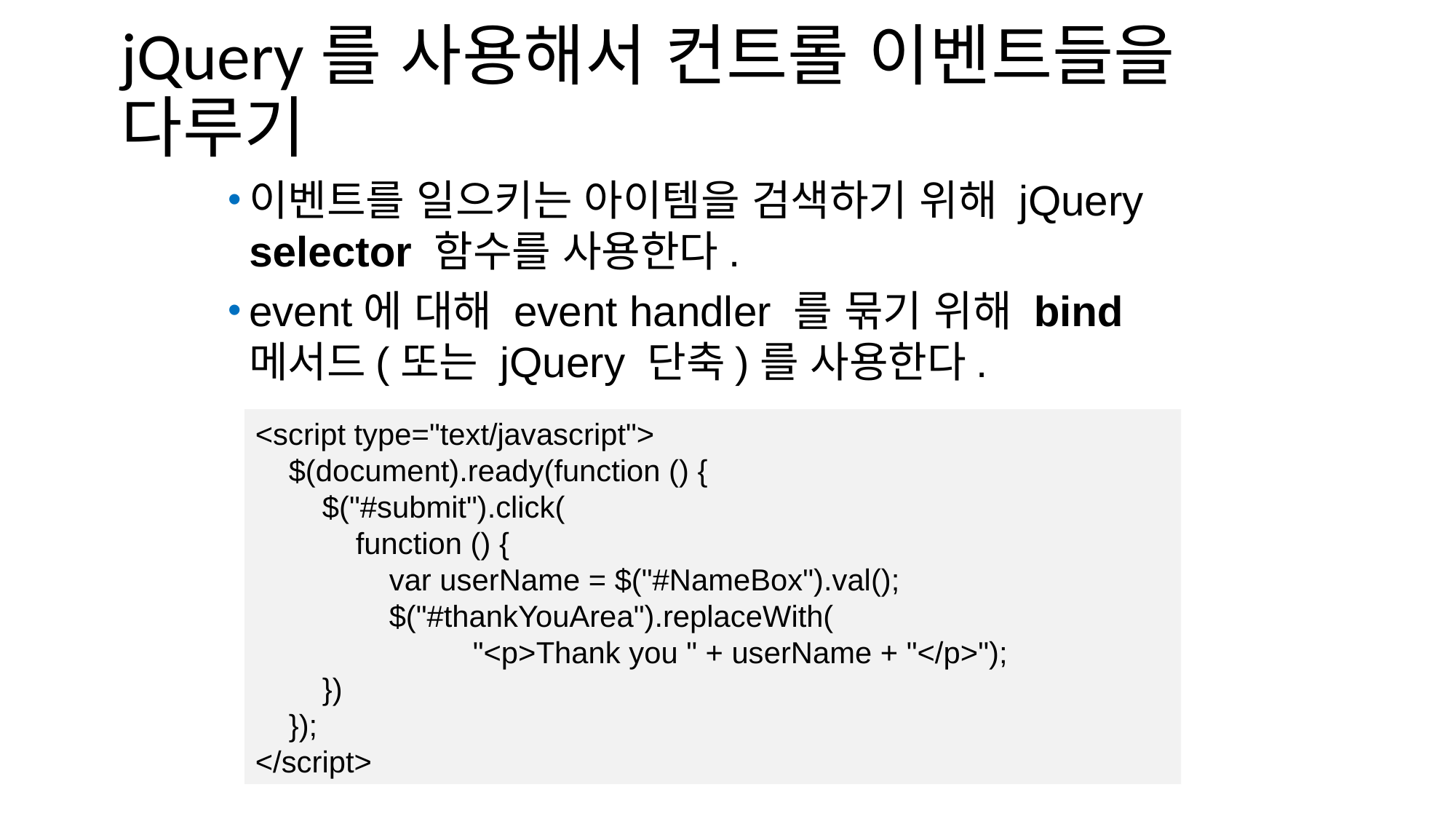

# jQuery를 사용해서 컨트롤 이벤트들을 다루기
이벤트를 일으키는 아이템을 검색하기 위해 jQuery selector 함수를 사용한다.
event에 대해 event handler 를 묶기 위해 bind 메서드(또는 jQuery 단축)를 사용한다.
<script type="text/javascript">
    $(document).ready(function () {
        $("#submit").click(
            function () {
                var userName = $("#NameBox").val();
                $("#thankYouArea").replaceWith(
                          "<p>Thank you " + userName + "</p>");
        })
    });
</script>